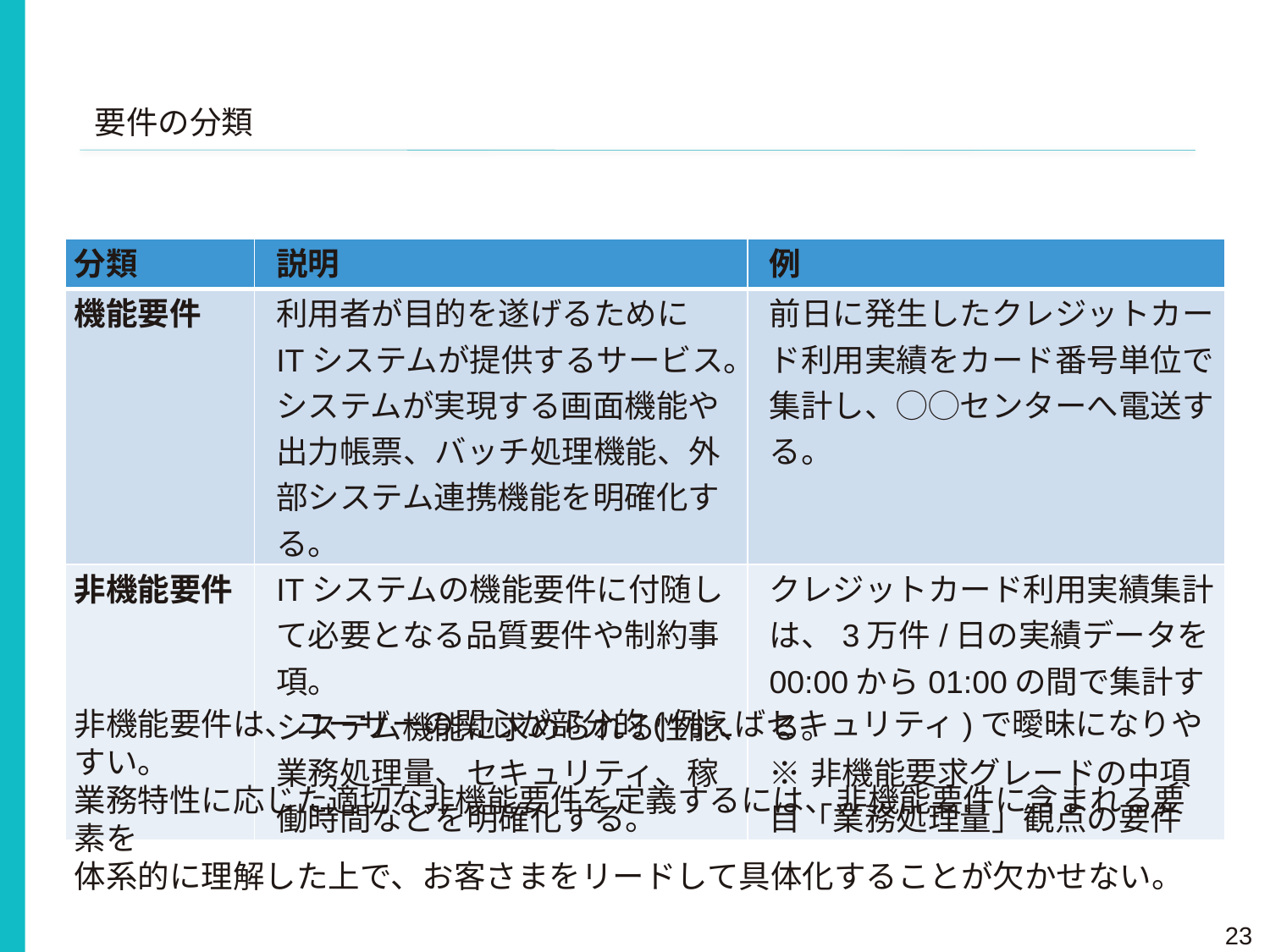

要件の分類
| 分類 | 説明 | 例 |
| --- | --- | --- |
| 機能要件 | 利用者が目的を遂げるために ITシステムが提供するサービス。 システムが実現する画面機能や 出力帳票、バッチ処理機能、外部システム連携機能を明確化する。 | 前日に発生したクレジットカード利用実績をカード番号単位で集計し、◯◯センターへ電送する。 |
| 非機能要件 | ITシステムの機能要件に付随して必要となる品質要件や制約事項。 システム機能に求められる性能、業務処理量、セキュリティ、稼働時間などを明確化する。 | クレジットカード利用実績集計は、3万件/日の実績データを 00:00から01:00の間で集計する。 ※非機能要求グレードの中項目「業務処理量」観点の要件 |
非機能要件は、ユーザーの関心が部分的(例えばセキュリティ)で曖昧になりやすい。
業務特性に応じた適切な非機能要件を定義するには、非機能要件に含まれる要素を
体系的に理解した上で、お客さまをリードして具体化することが欠かせない。
23